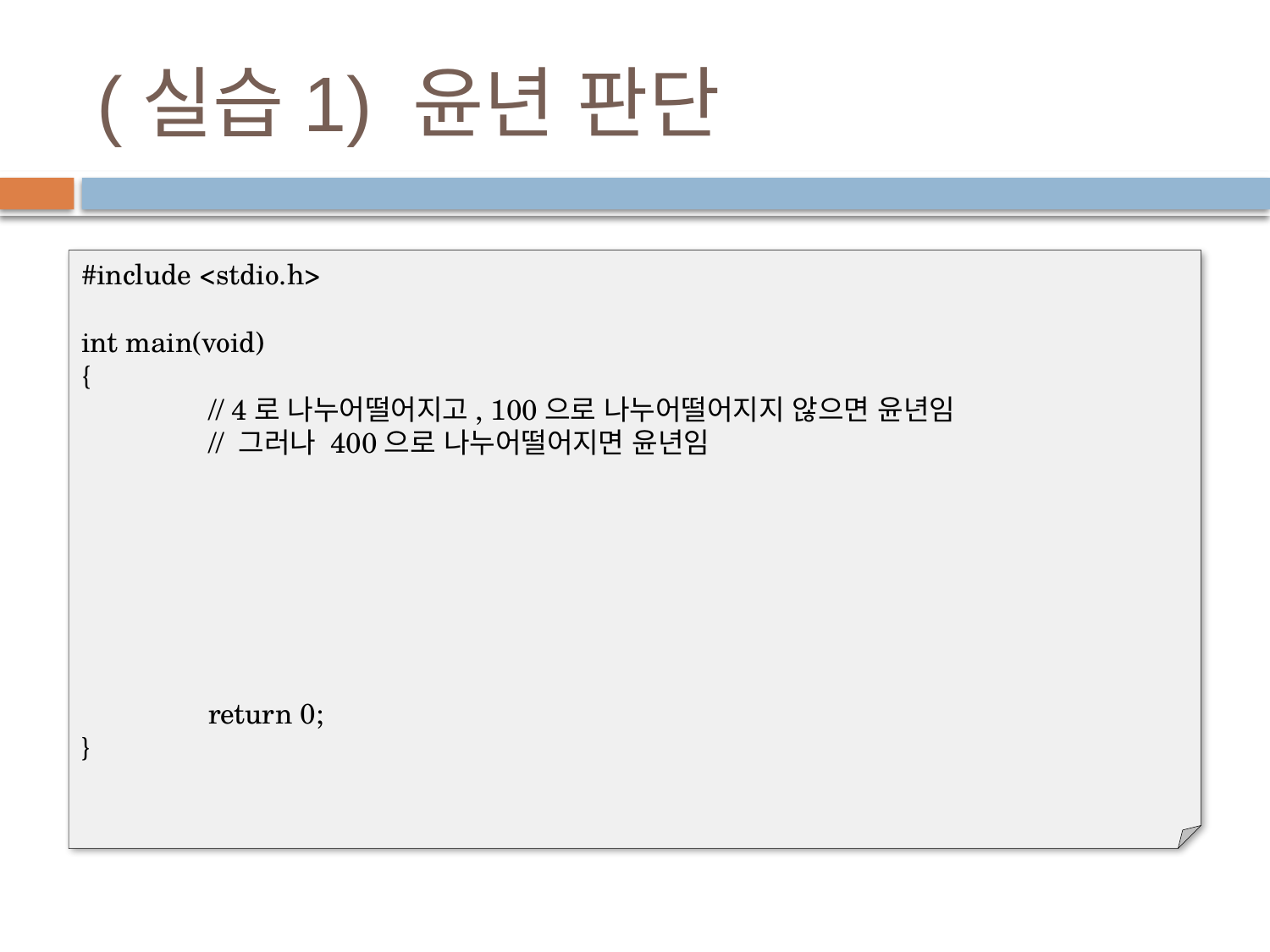

# (실습1) 윤년 판단
#include <stdio.h>

int main(void)
{
	// 4로 나누어떨어지고, 100으로 나누어떨어지지 않으면 윤년임
	// 그러나 400으로 나누어떨어지면 윤년임

	return 0;
}